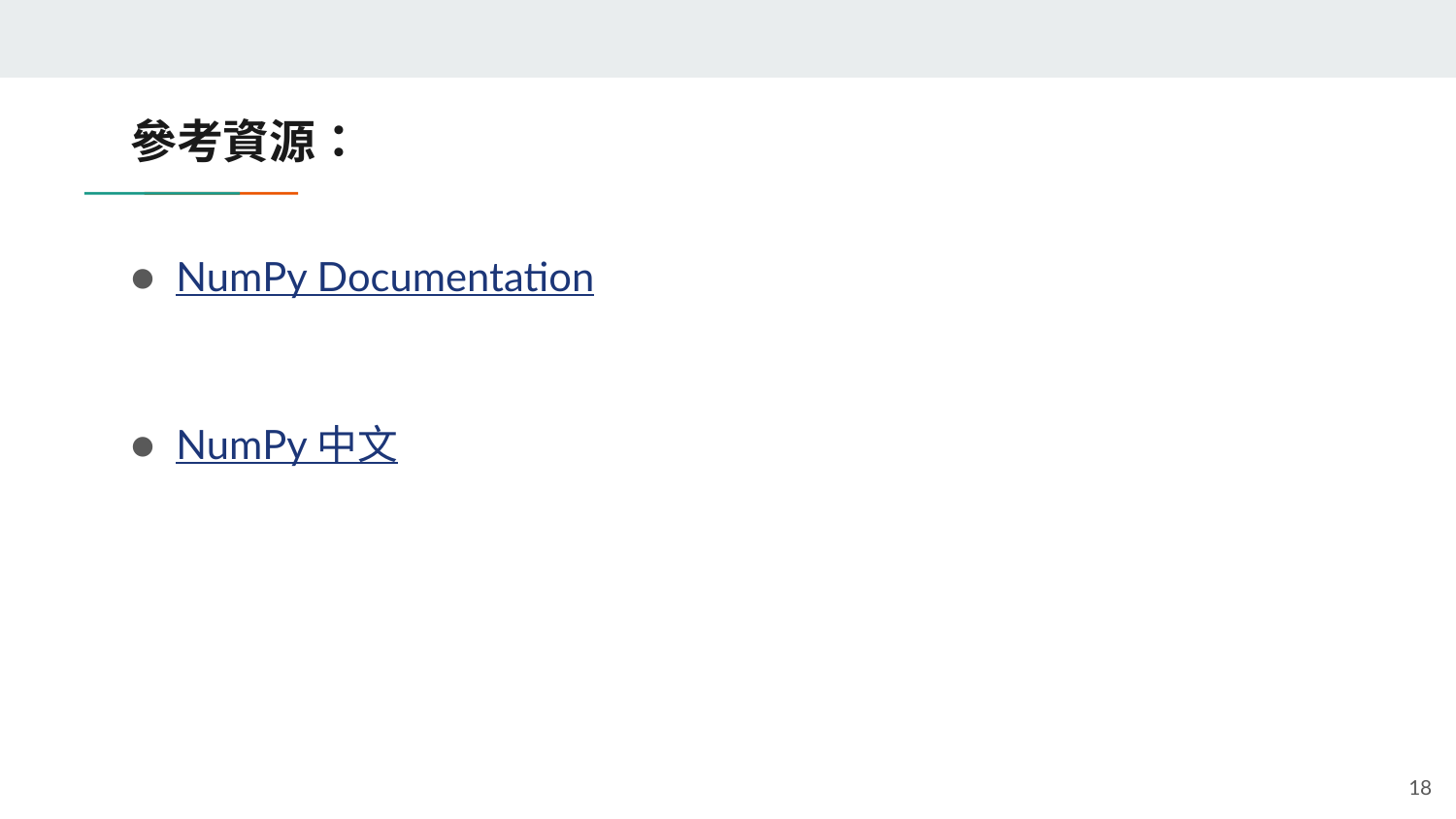

# 參考資源：
NumPy Documentation

NumPy 中文
18